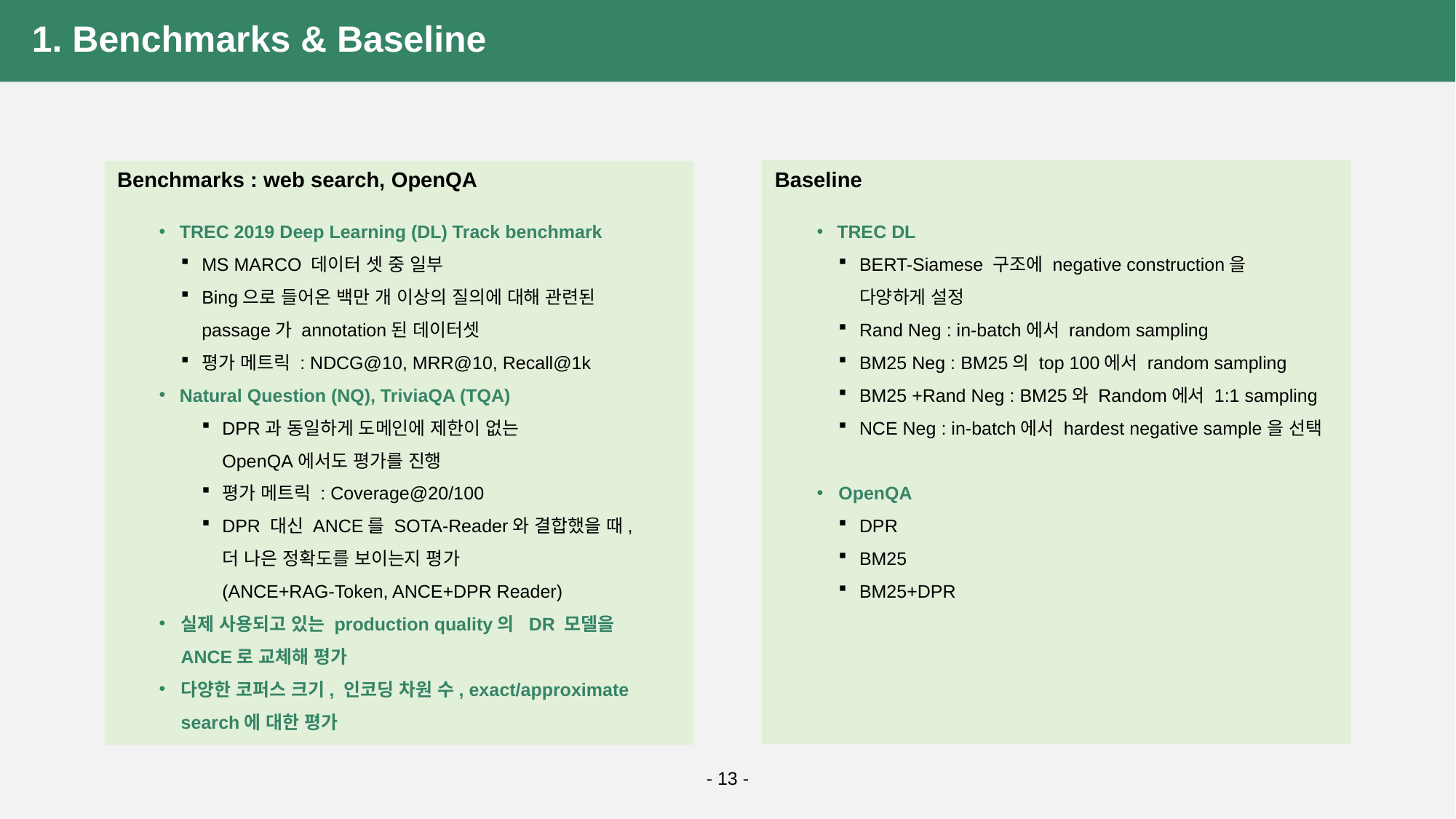

1. Benchmarks & Baseline

Benchmarks : web search, OpenQA
Baseline
TREC 2019 Deep Learning (DL) Track benchmark
MS MARCO 데이터 셋 중 일부
Bing으로 들어온 백만 개 이상의 질의에 대해 관련된 passage가 annotation된 데이터셋
평가 메트릭 : NDCG@10, MRR@10, Recall@1k
Natural Question (NQ), TriviaQA (TQA)
DPR과 동일하게 도메인에 제한이 없는
OpenQA에서도 평가를 진행
평가 메트릭 : Coverage@20/100
DPR 대신 ANCE를 SOTA-Reader와 결합했을 때,
더 나은 정확도를 보이는지 평가
(ANCE+RAG-Token, ANCE+DPR Reader)
실제 사용되고 있는 production quality의  DR 모델을 ANCE로 교체해 평가
다양한 코퍼스 크기, 인코딩 차원 수, exact/approximate search에 대한 평가
TREC DL
BERT-Siamese 구조에 negative construction을
다양하게 설정
Rand Neg : in-batch에서 random sampling
BM25 Neg : BM25의 top 100에서 random sampling
BM25 +Rand Neg : BM25와 Random에서 1:1 sampling
NCE Neg : in-batch에서 hardest negative sample을 선택

OpenQA
DPR
BM25
BM25+DPR